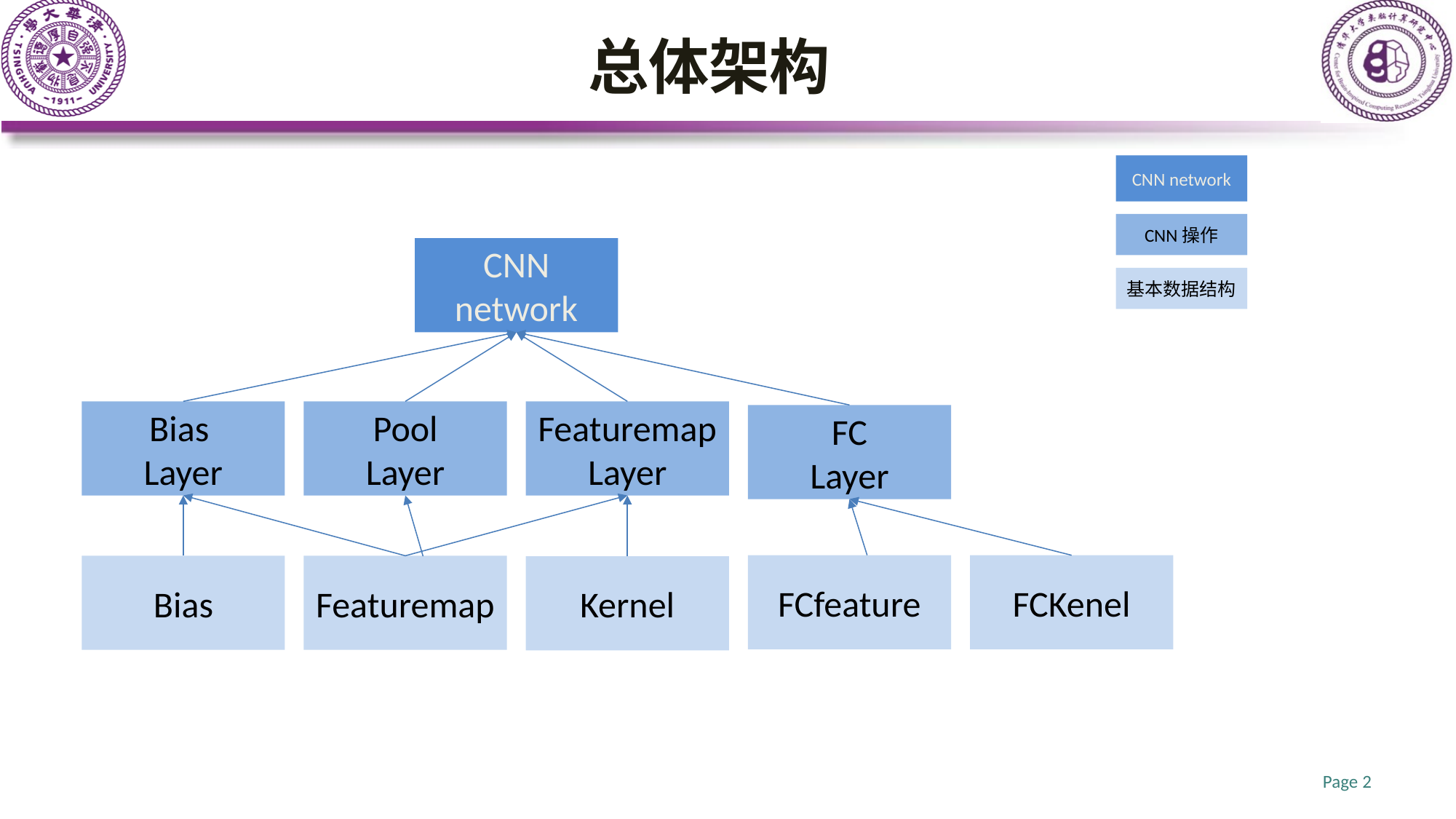

总体架构
CNN network
CNN操作
CNN
network
基本数据结构
Bias
Layer
Pool
Layer
Featuremap
Layer
FC
Layer
FCfeature
FCKenel
Bias
Featuremap
Kernel
Page 2